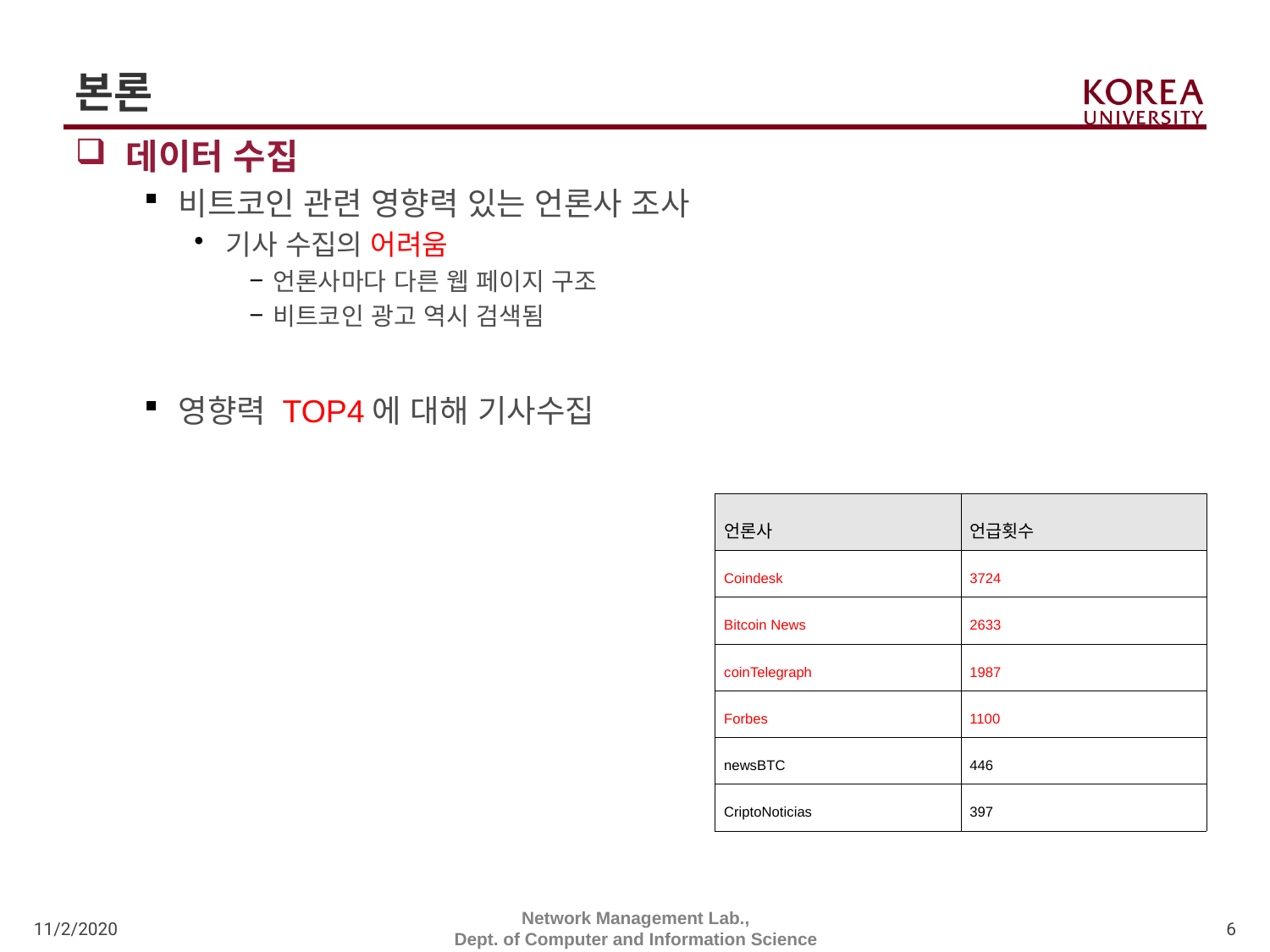

# 본론
데이터 수집
비트코인 관련 영향력 있는 언론사 조사
기사 수집의 어려움
언론사마다 다른 웹 페이지 구조
비트코인 광고 역시 검색됨

영향력 TOP4에 대해 기사수집

| 언론사 | 언급횟수 |
| --- | --- |
| Coindesk | 3724 |
| Bitcoin News | 2633 |
| coinTelegraph | 1987 |
| Forbes | 1100 |
| newsBTC | 446 |
| CriptoNoticias | 397 |
11/2/2020
Network Management Lab.,
Dept. of Computer and Information Science
6